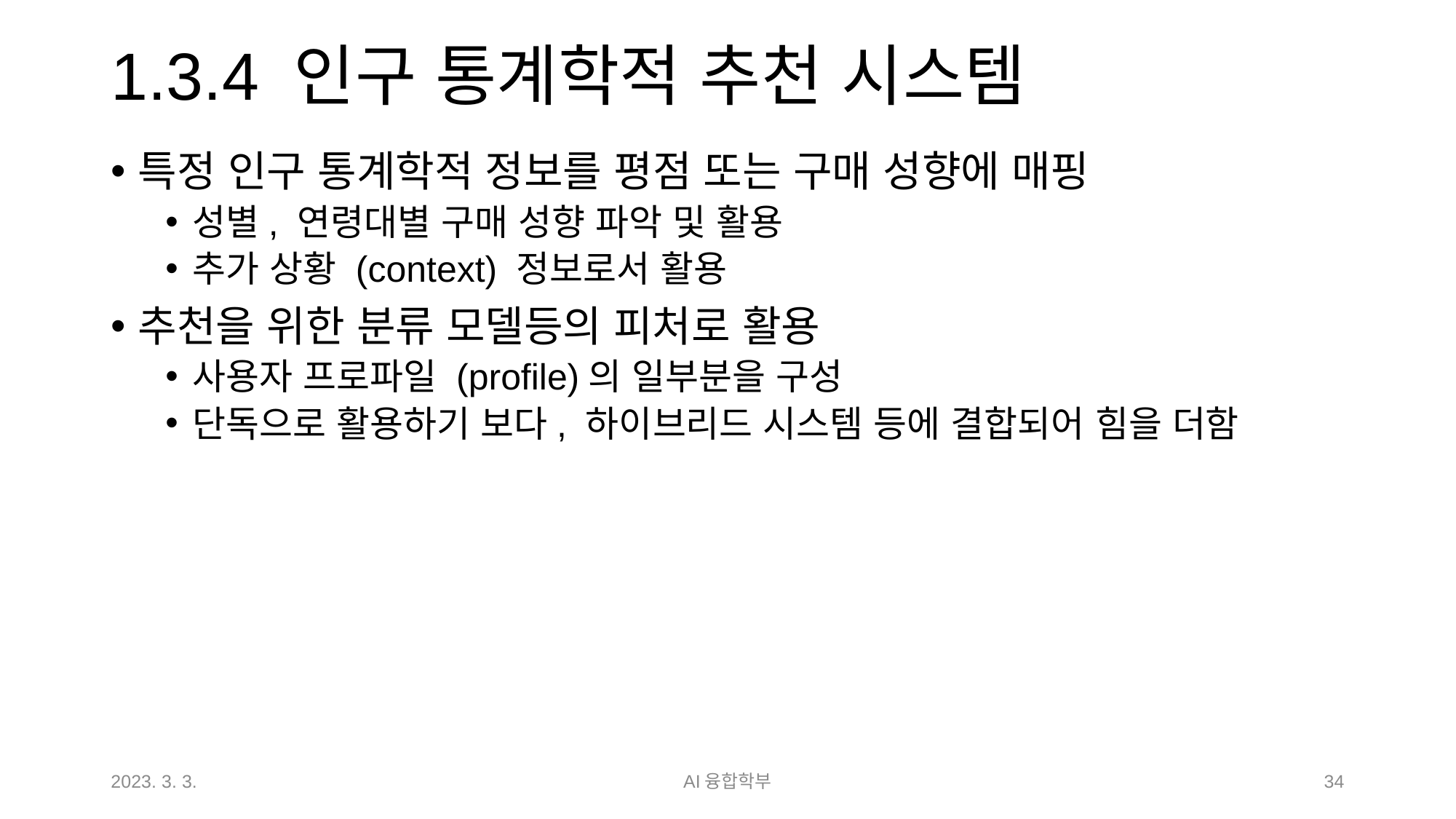

# 1.3.4 인구 통계학적 추천 시스템
특정 인구 통계학적 정보를 평점 또는 구매 성향에 매핑
성별, 연령대별 구매 성향 파악 및 활용
추가 상황 (context) 정보로서 활용
추천을 위한 분류 모델등의 피처로 활용
사용자 프로파일 (profile)의 일부분을 구성
단독으로 활용하기 보다, 하이브리드 시스템 등에 결합되어 힘을 더함
2023. 3. 3.
AI융합학부
34